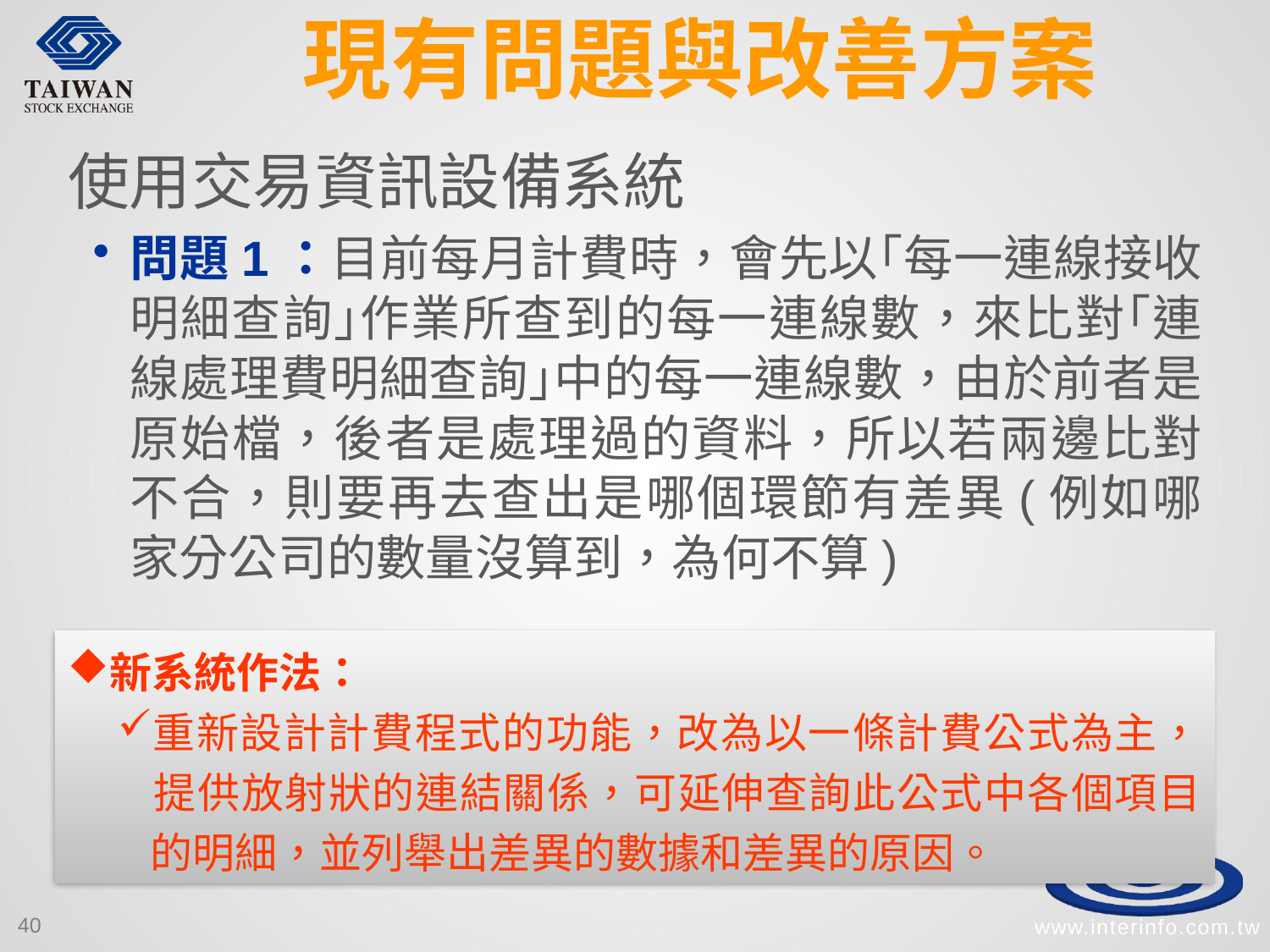

# 現有問題與改善方案
使用交易資訊設備系統
問題1：目前每月計費時，會先以｢每一連線接收明細查詢｣作業所查到的每一連線數，來比對｢連線處理費明細查詢｣中的每一連線數，由於前者是原始檔，後者是處理過的資料，所以若兩邊比對不合，則要再去查出是哪個環節有差異(例如哪家分公司的數量沒算到，為何不算)
新系統作法：
重新設計計費程式的功能，改為以一條計費公式為主，
  提供放射狀的連結關係，可延伸查詢此公式中各個項目
  的明細，並列舉出差異的數據和差異的原因。